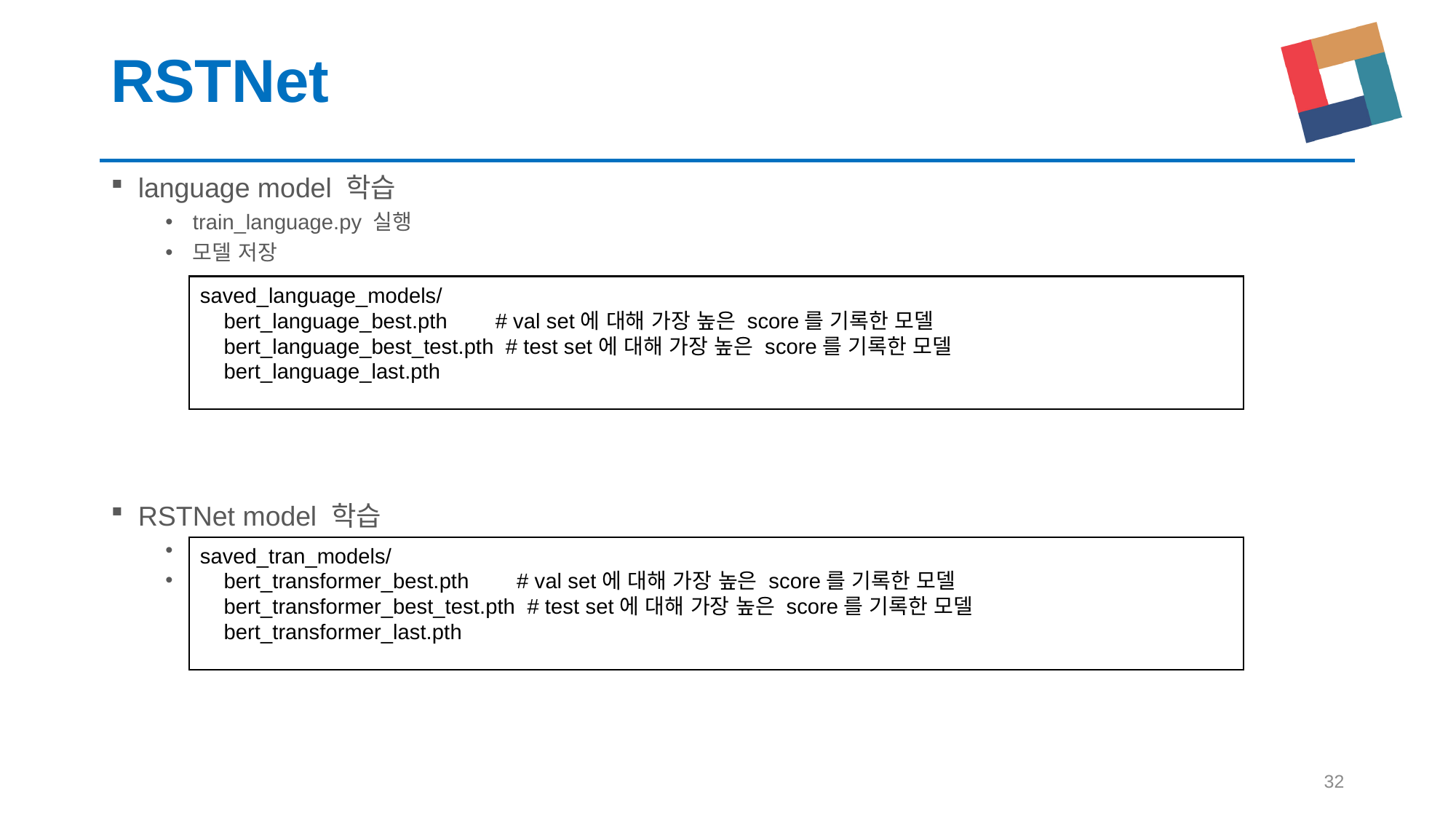

# RSTNet
language model 학습
train_language.py 실행
모델 저장

RSTNet model 학습
train_transformer.py 실행
모델 저장

saved_language_models/
    bert_language_best.pth        # val set에 대해 가장 높은 score를 기록한 모델
    bert_language_best_test.pth  # test set에 대해 가장 높은 score를 기록한 모델
    bert_language_last.pth
saved_tran_models/
    bert_transformer_best.pth        # val set에 대해 가장 높은 score를 기록한 모델
    bert_transformer_best_test.pth  # test set에 대해 가장 높은 score를 기록한 모델
    bert_transformer_last.pth
32